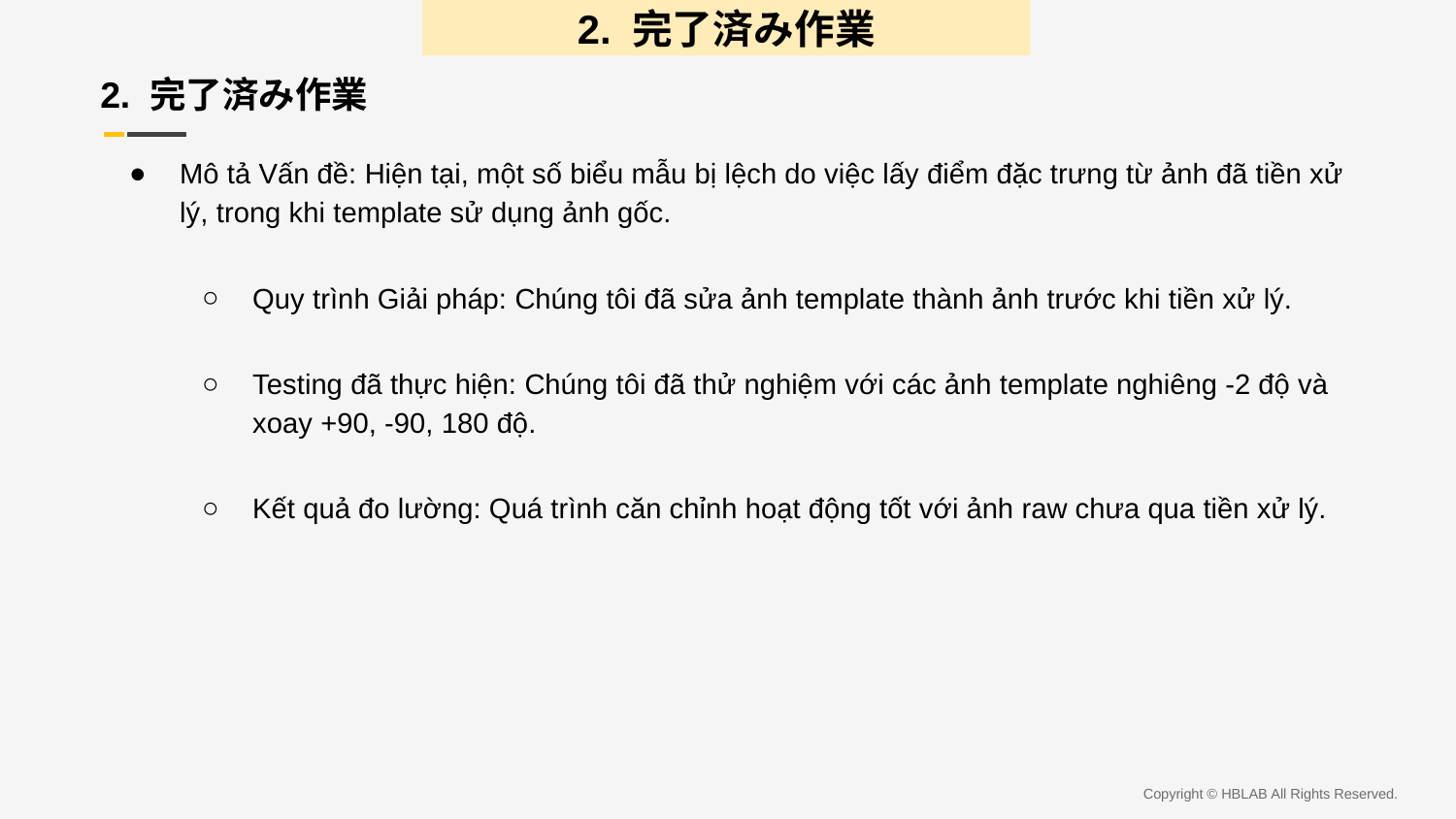

2. 完了済み作業
2. 完了済み作業
Mô tả Vấn đề: Hiện tại, một số biểu mẫu bị lệch do việc lấy điểm đặc trưng từ ảnh đã tiền xử lý, trong khi template sử dụng ảnh gốc.
Quy trình Giải pháp: Chúng tôi đã sửa ảnh template thành ảnh trước khi tiền xử lý.
Testing đã thực hiện: Chúng tôi đã thử nghiệm với các ảnh template nghiêng -2 độ và xoay +90, -90, 180 độ.
Kết quả đo lường: Quá trình căn chỉnh hoạt động tốt với ảnh raw chưa qua tiền xử lý.